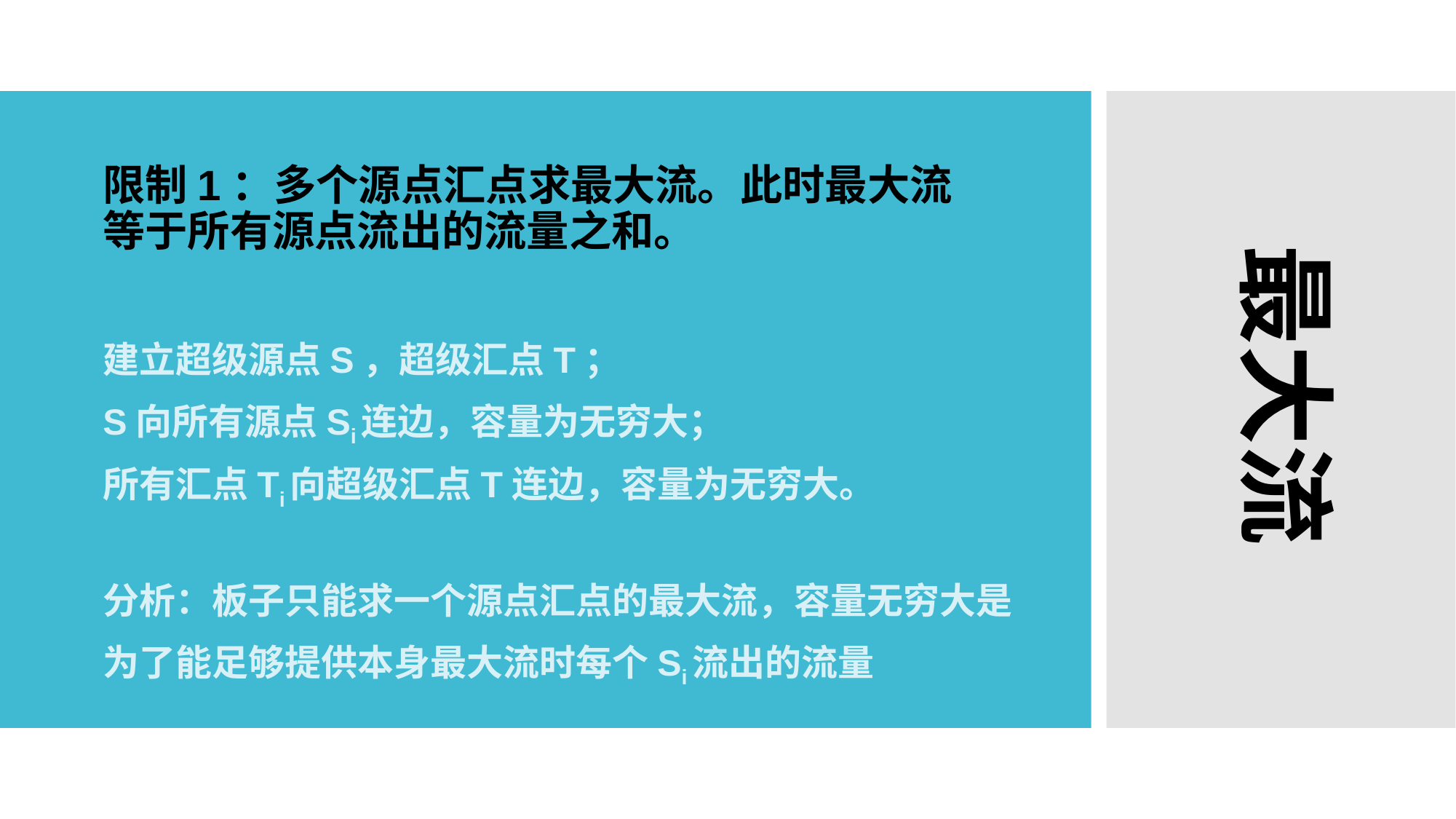

限制1：多个源点汇点求最大流。此时最大流等于所有源点流出的流量之和。
最大流
建立超级源点S，超级汇点T；
S向所有源点Si连边，容量为无穷大；
所有汇点Ti向超级汇点T连边，容量为无穷大。

分析：板子只能求一个源点汇点的最大流，容量无穷大是
为了能足够提供本身最大流时每个Si流出的流量